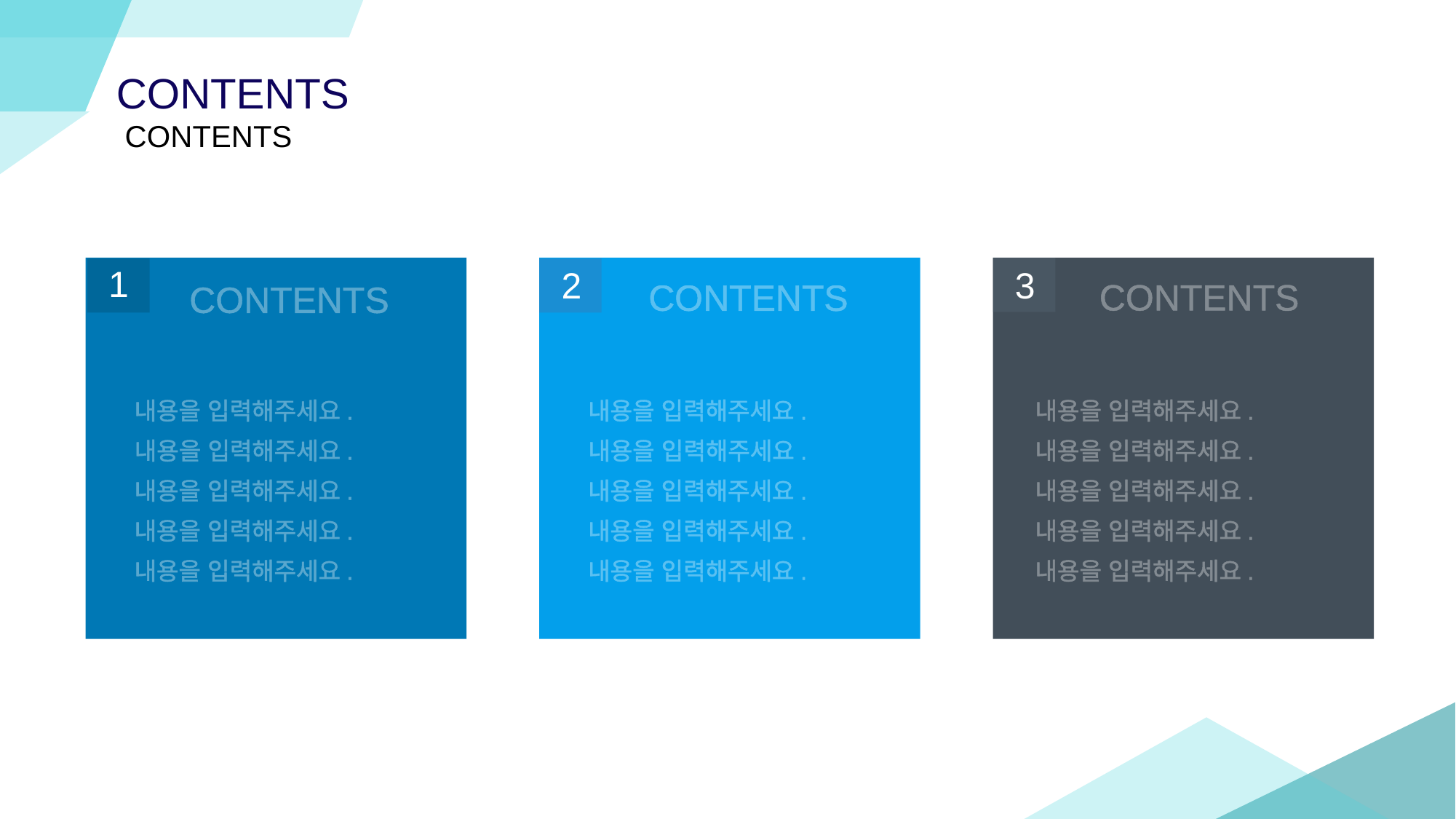

CONTENTS

 CONTENTS
1
3
2

CONTENTS
CONTENTS
CONTENTS
내용을 입력해주세요.
내용을 입력해주세요.
내용을 입력해주세요.
내용을 입력해주세요.
내용을 입력해주세요.
내용을 입력해주세요.
내용을 입력해주세요.
내용을 입력해주세요.
내용을 입력해주세요.
내용을 입력해주세요.
내용을 입력해주세요.
내용을 입력해주세요.
내용을 입력해주세요.
내용을 입력해주세요.
내용을 입력해주세요.